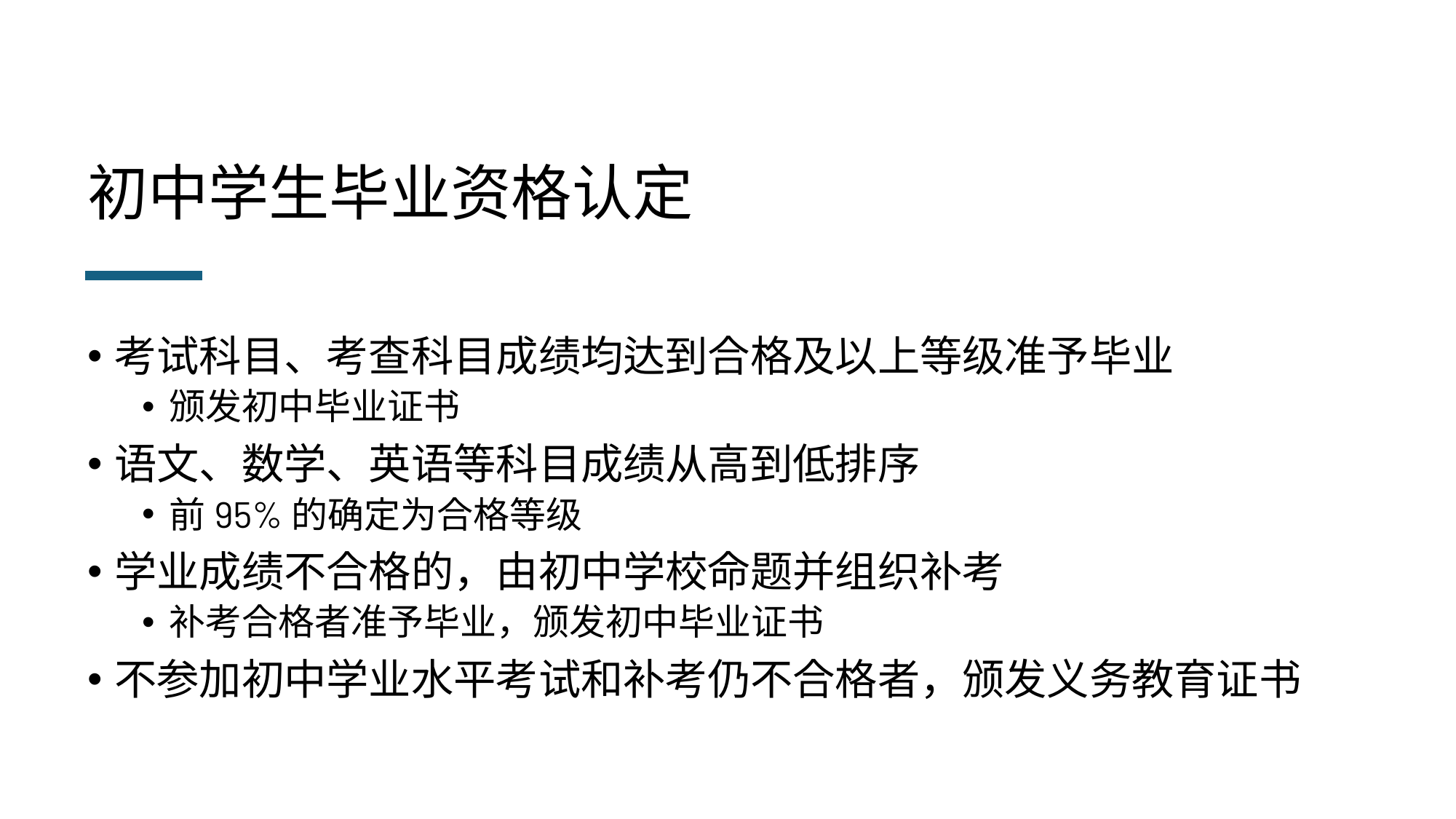

# 初中学生毕业资格认定
考试科目、考查科目成绩均达到合格及以上等级准予毕业
颁发初中毕业证书
语文、数学、英语等科目成绩从高到低排序
前95%的确定为合格等级
学业成绩不合格的，由初中学校命题并组织补考
补考合格者准予毕业，颁发初中毕业证书
不参加初中学业水平考试和补考仍不合格者，颁发义务教育证书